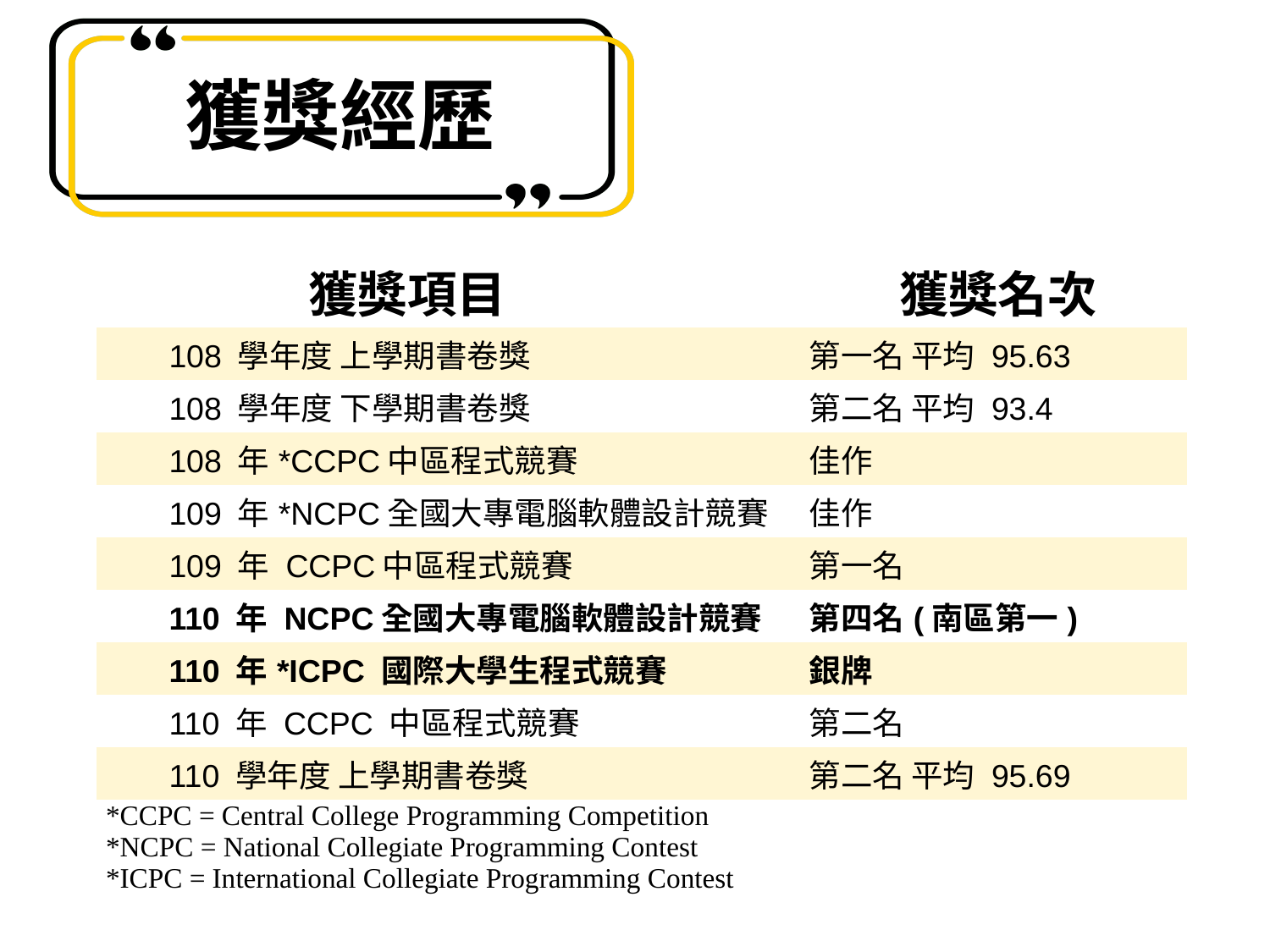

# 獲獎經歷
|  | 獲獎項目 | 獲獎名次 |
| --- | --- | --- |
|  | 108 學年度 上學期書卷獎 | 第一名 平均 95.63 |
|  | 108 學年度 下學期書卷獎 | 第二名 平均 93.4 |
|  | 108 年\*CCPC中區程式競賽 | 佳作 |
|  | 109 年\*NCPC全國大專電腦軟體設計競賽 | 佳作 |
|  | 109 年 CCPC中區程式競賽 | 第一名 |
|  | 110 年 NCPC全國大專電腦軟體設計競賽 | 第四名(南區第一) |
|  | 110 年\*ICPC 國際大學生程式競賽 | 銀牌 |
|  | 110 年 CCPC 中區程式競賽 | 第二名 |
|  | 110 學年度 上學期書卷獎 | 第二名 平均 95.69 |
| \*CCPC = Central College Programming Competition \*NCPC = National Collegiate Programming Contest \*ICPC = International Collegiate Programming Contest |  |  |